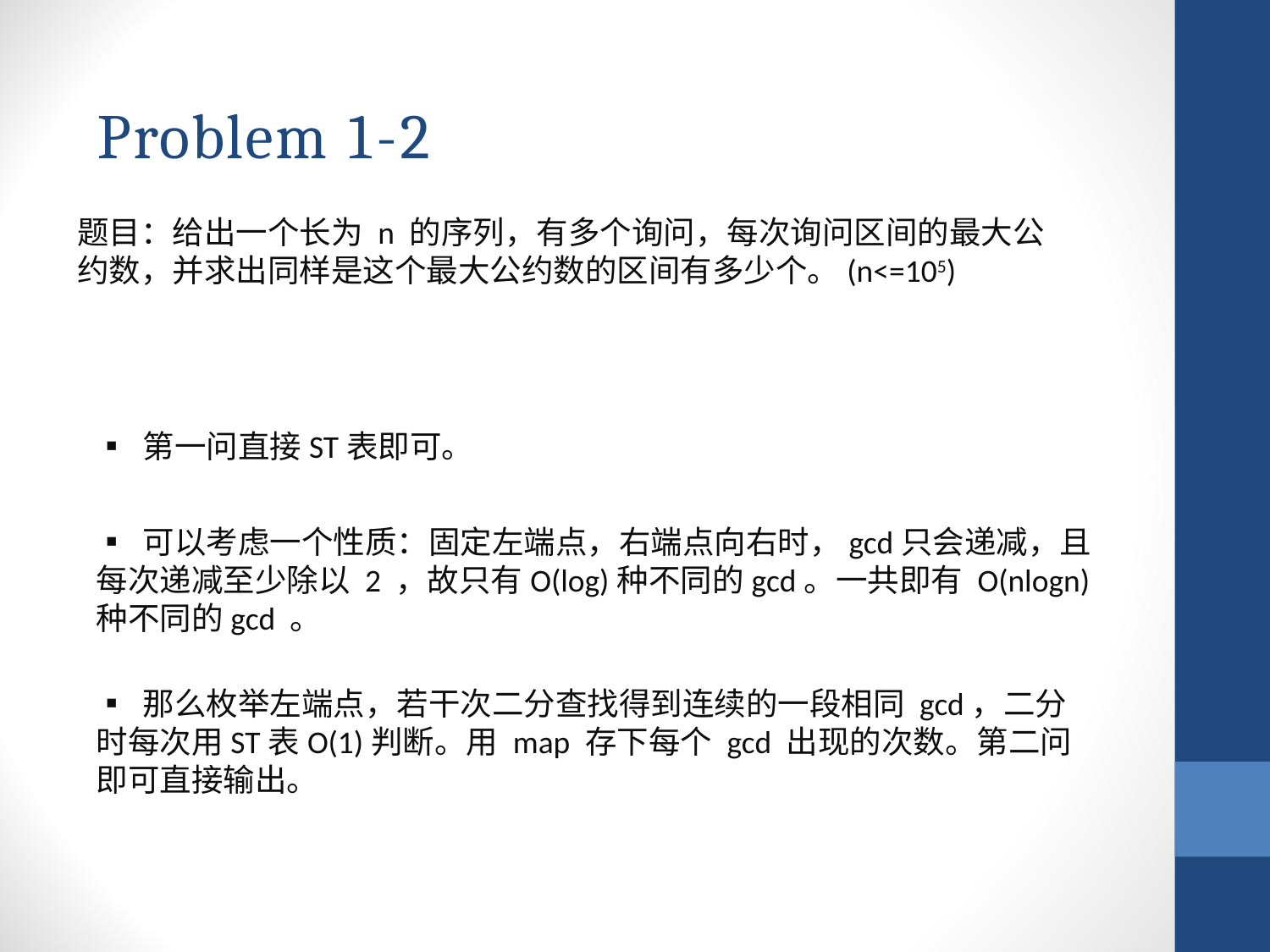

Problem 1-2
题目：给出一个长为 n 的序列，有多个询问，每次询问区间的最大公约数，并求出同样是这个最大公约数的区间有多少个。(n<=105)
▪ 第一问直接ST表即可。
▪ 可以考虑一个性质：固定左端点，右端点向右时，gcd只会递减，且每次递减至少除以 2 ，故只有O(log)种不同的gcd。一共即有 O(nlogn) 种不同的gcd 。
▪ 那么枚举左端点，若干次二分查找得到连续的一段相同 gcd，二分时每次用ST表O(1)判断。用 map 存下每个 gcd 出现的次数。第二问即可直接输出。